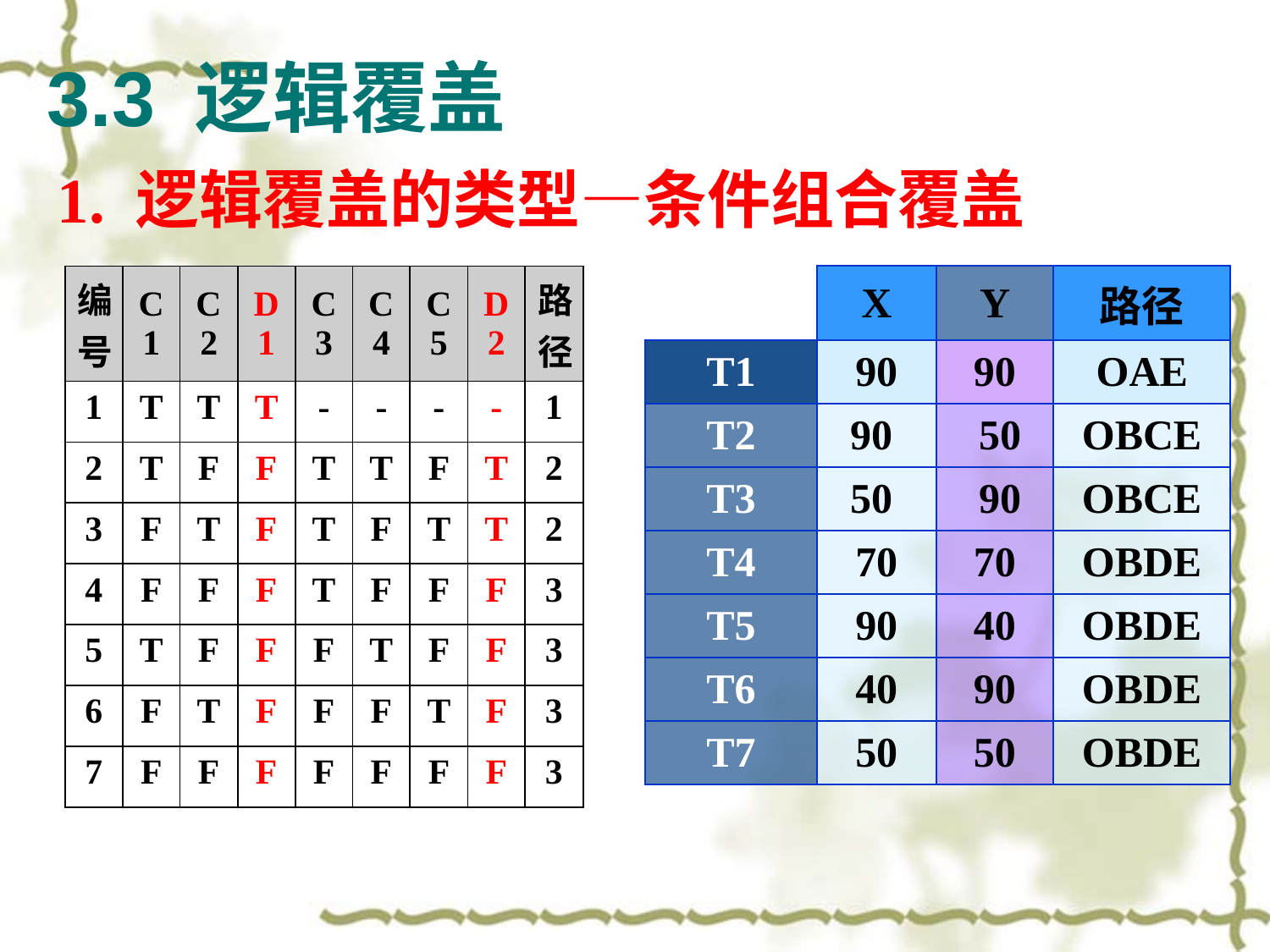

# 3.3 逻辑覆盖
1. 逻辑覆盖的类型—条件组合覆盖
|  | X | Y | 路径 |
| --- | --- | --- | --- |
| T1 | 90 | 90 | OAE |
| T2 | 90 | 50 | OBCE |
| T3 | 50 | 90 | OBCE |
| T4 | 70 | 70 | OBDE |
| T5 | 90 | 40 | OBDE |
| T6 | 40 | 90 | OBDE |
| T7 | 50 | 50 | OBDE |
| 编号 | C1 | C2 | D1 | C3 | C4 | C5 | D2 | 路径 |
| --- | --- | --- | --- | --- | --- | --- | --- | --- |
| 1 | T | T | T | - | - | - | - | 1 |
| 2 | T | F | F | T | T | F | T | 2 |
| 3 | F | T | F | T | F | T | T | 2 |
| 4 | F | F | F | T | F | F | F | 3 |
| 5 | T | F | F | F | T | F | F | 3 |
| 6 | F | T | F | F | F | T | F | 3 |
| 7 | F | F | F | F | F | F | F | 3 |